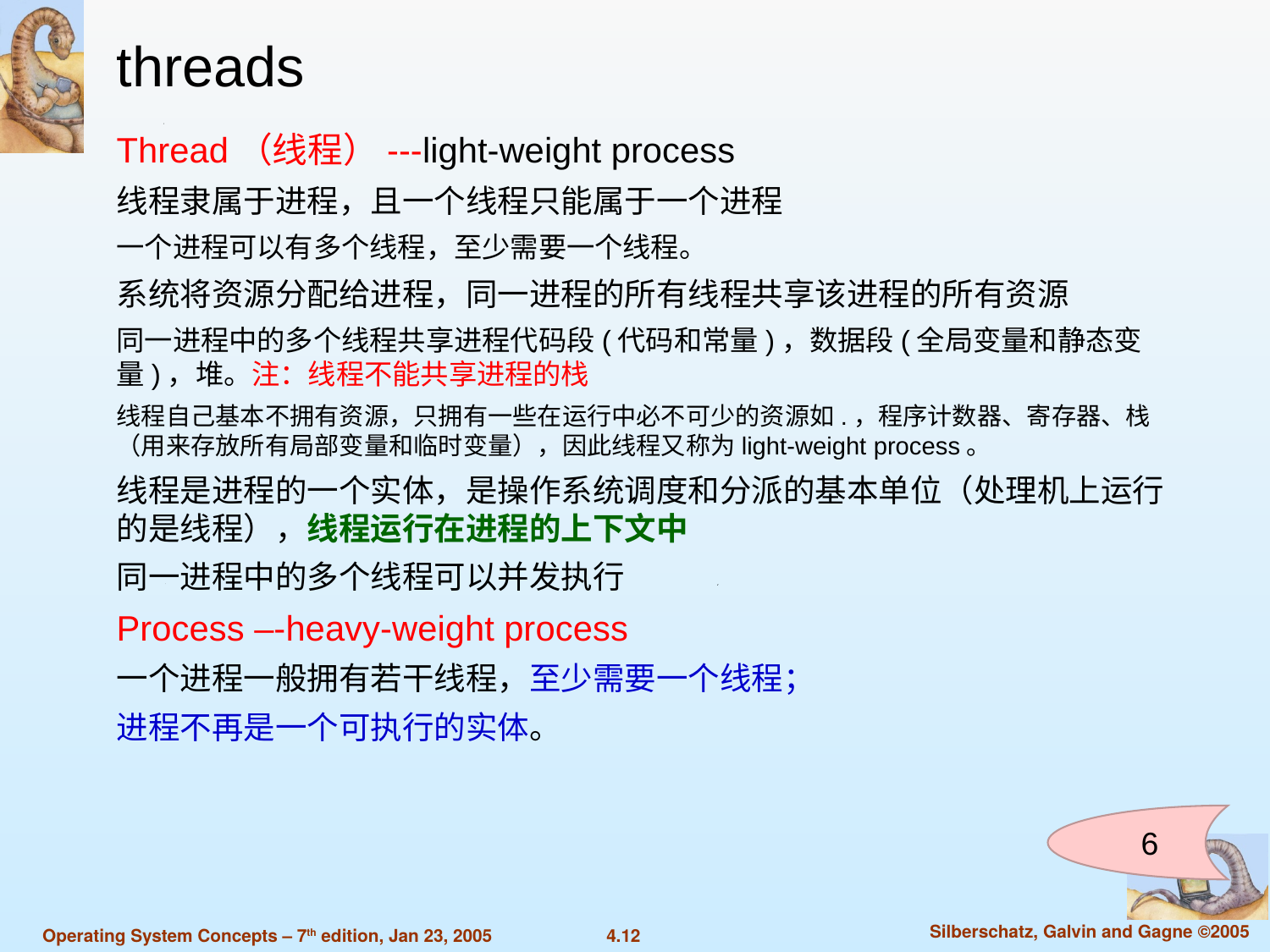

threads
Thread（线程）---light-weight process
线程隶属于进程，且一个线程只能属于一个进程
一个进程可以有多个线程，至少需要一个线程。
系统将资源分配给进程，同一进程的所有线程共享该进程的所有资源
同一进程中的多个线程共享进程代码段(代码和常量)，数据段(全局变量和静态变量)，堆。注：线程不能共享进程的栈
线程自己基本不拥有资源，只拥有一些在运行中必不可少的资源如.，程序计数器、寄存器、栈（用来存放所有局部变量和临时变量），因此线程又称为light-weight process。
线程是进程的一个实体，是操作系统调度和分派的基本单位（处理机上运行的是线程），线程运行在进程的上下文中
同一进程中的多个线程可以并发执行
Process –-heavy-weight process
一个进程一般拥有若干线程，至少需要一个线程；
进程不再是一个可执行的实体。

6